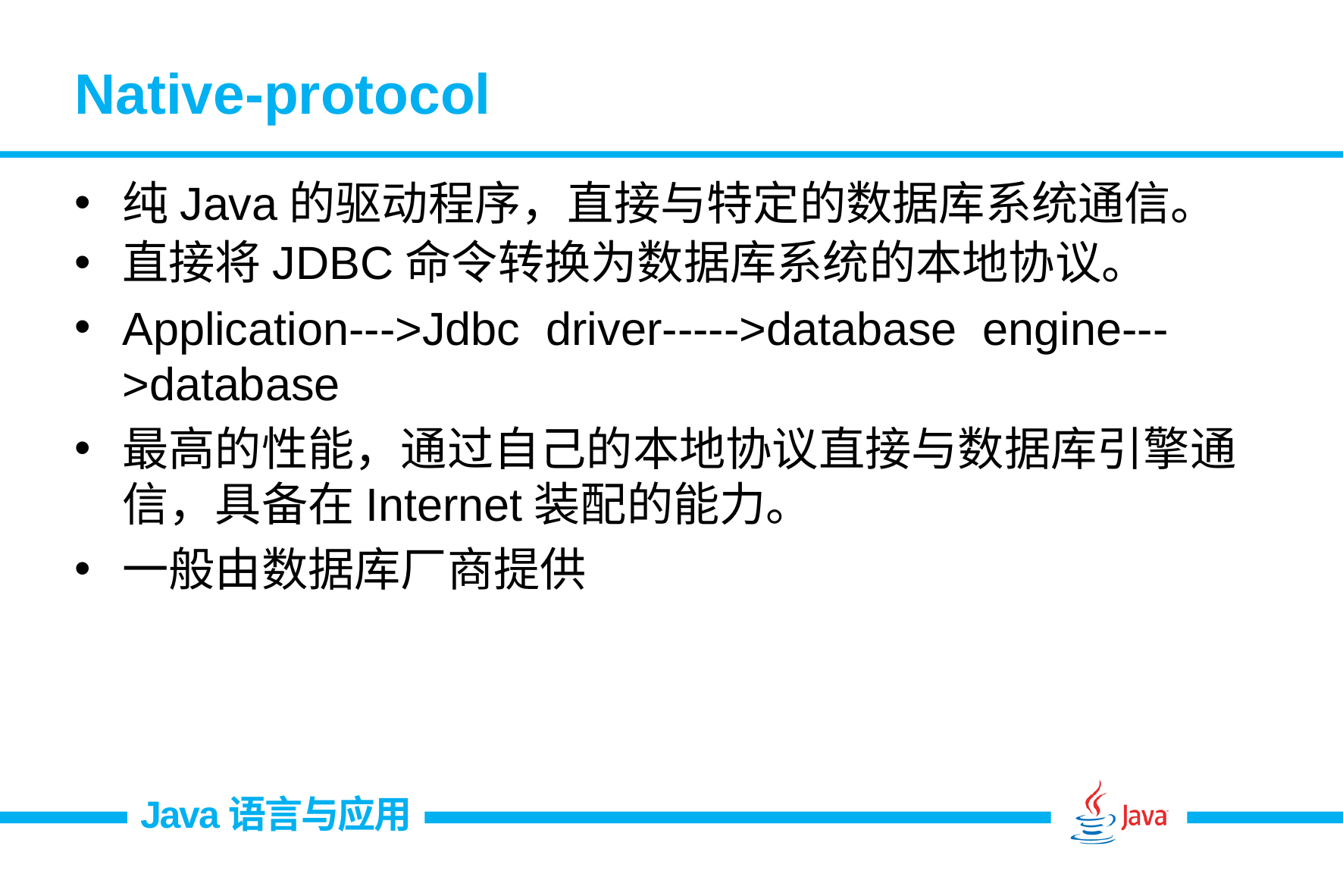

# Native-protocol
纯Java的驱动程序，直接与特定的数据库系统通信。
直接将JDBC命令转换为数据库系统的本地协议。
Application--->Jdbc  driver----->database  engine--->database
最高的性能，通过自己的本地协议直接与数据库引擎通信，具备在Internet装配的能力。
一般由数据库厂商提供